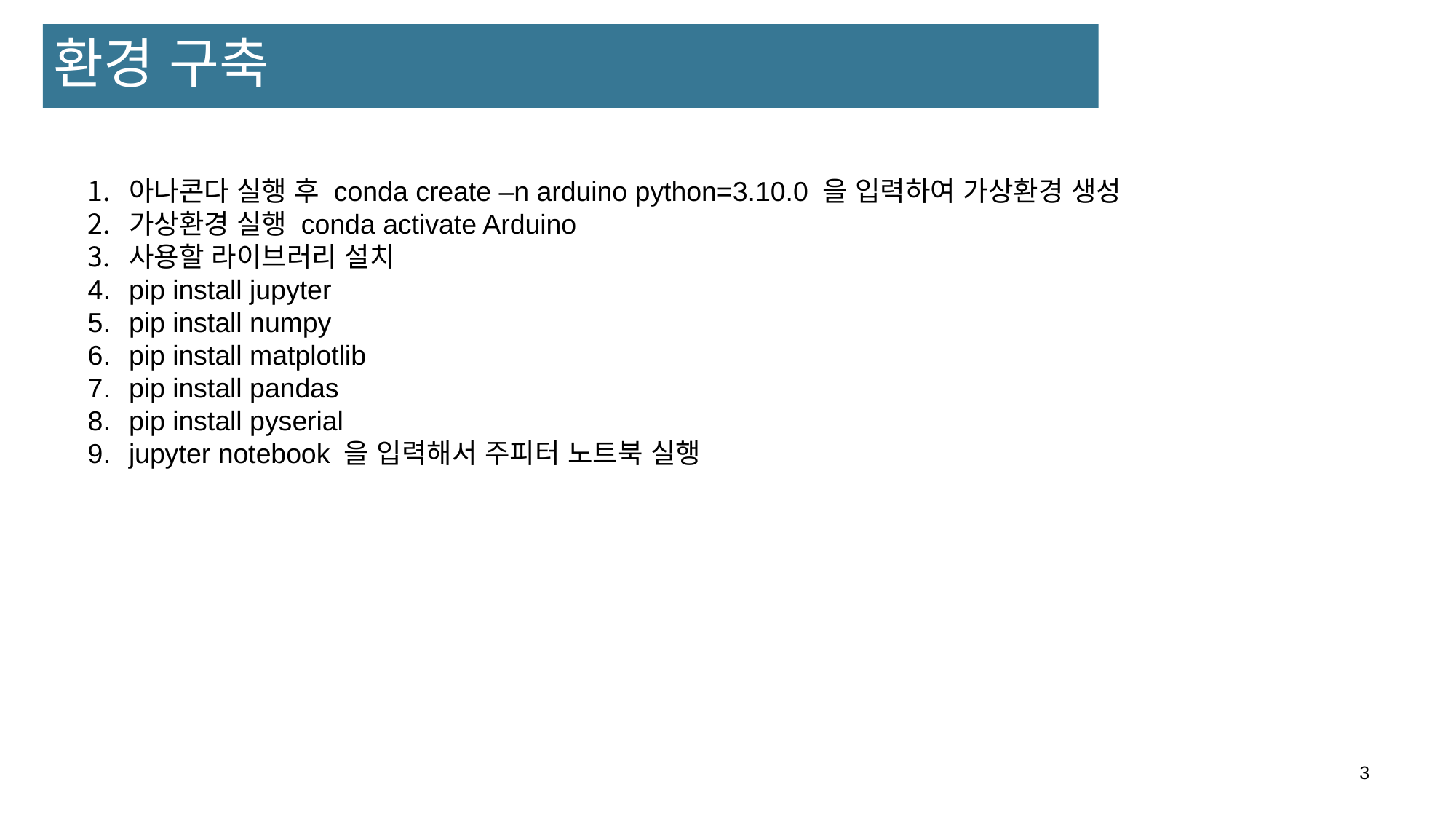

환경 구축
아나콘다 실행 후 conda create –n arduino python=3.10.0 을 입력하여 가상환경 생성
가상환경 실행 conda activate Arduino
사용할 라이브러리 설치
pip install jupyter
pip install numpy
pip install matplotlib
pip install pandas
pip install pyserial
jupyter notebook 을 입력해서 주피터 노트북 실행